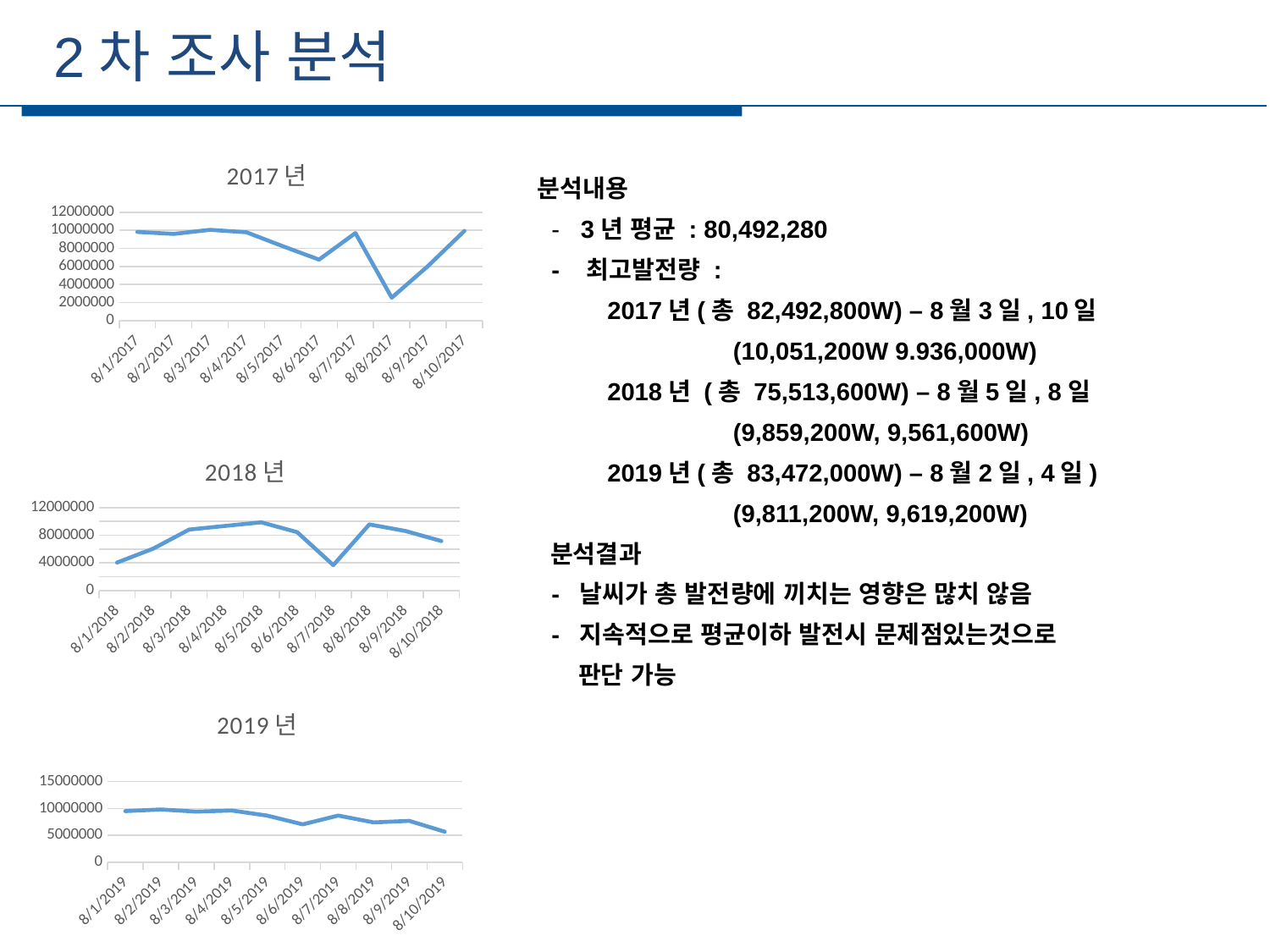

2차 조사 분석

### Chart: 2017년

| Category |  |
|---|---|
| 42948 | 9820800.0 |
| 42949 | 9600000.0 |
| 42950 | 10051200.0 |
| 42951 | 9782400.0 |
| 42952 | 8246400.0 |
| 42953 | 6758400.0 |
| 42954 | 9696000.0 |
| 42955 | 2544000.0 |
| 42956 | 6057600.0 |
| 42957 | 9936000.0 |
분석내용
  -   3년 평균 : 80,492,280
  -   최고발전량 :
          2017년(총 82,492,800W) – 8월3일, 10일
                            (10,051,200W 9.936,000W)
          2018년 (총 75,513,600W) – 8월5일, 8일
                            (9,859,200W, 9,561,600W)
          2019년(총 83,472,000W) – 8월2일, 4일)
                            (9,811,200W, 9,619,200W)
 분석결과
  -  날씨가 총 발전량에 끼치는 영향은 많치 않음
  -  지속적으로 평균이하 발전시 문제점있는것으로
     판단 가능

### Chart: 2018년

| Category |  |
|---|---|
| 43313 | 4032000.0 |
| 43314 | 6048000.0 |
| 43315 | 8812800.0 |
| 43316 | 9340800.0 |
| 43317 | 9859200.0 |
| 43318 | 8438400.0 |
| 43319 | 3657600.0 |
| 43320 | 9561600.0 |
| 43321 | 8611200.0 |
| 43322 | 7152000.0 |

### Chart: 2019년

| Category |  |
|---|---|
| 43678 | 9504000.0 |
| 43679 | 9811200.0 |
| 43680 | 9408000.0 |
| 43681 | 9619200.0 |
| 43682 | 8659200.0 |
| 43683 | 7036800.0 |
| 43684 | 8668800.0 |
| 43685 | 7401600.0 |
| 43686 | 7689600.0 |
| 43687 | 5673600.0 |